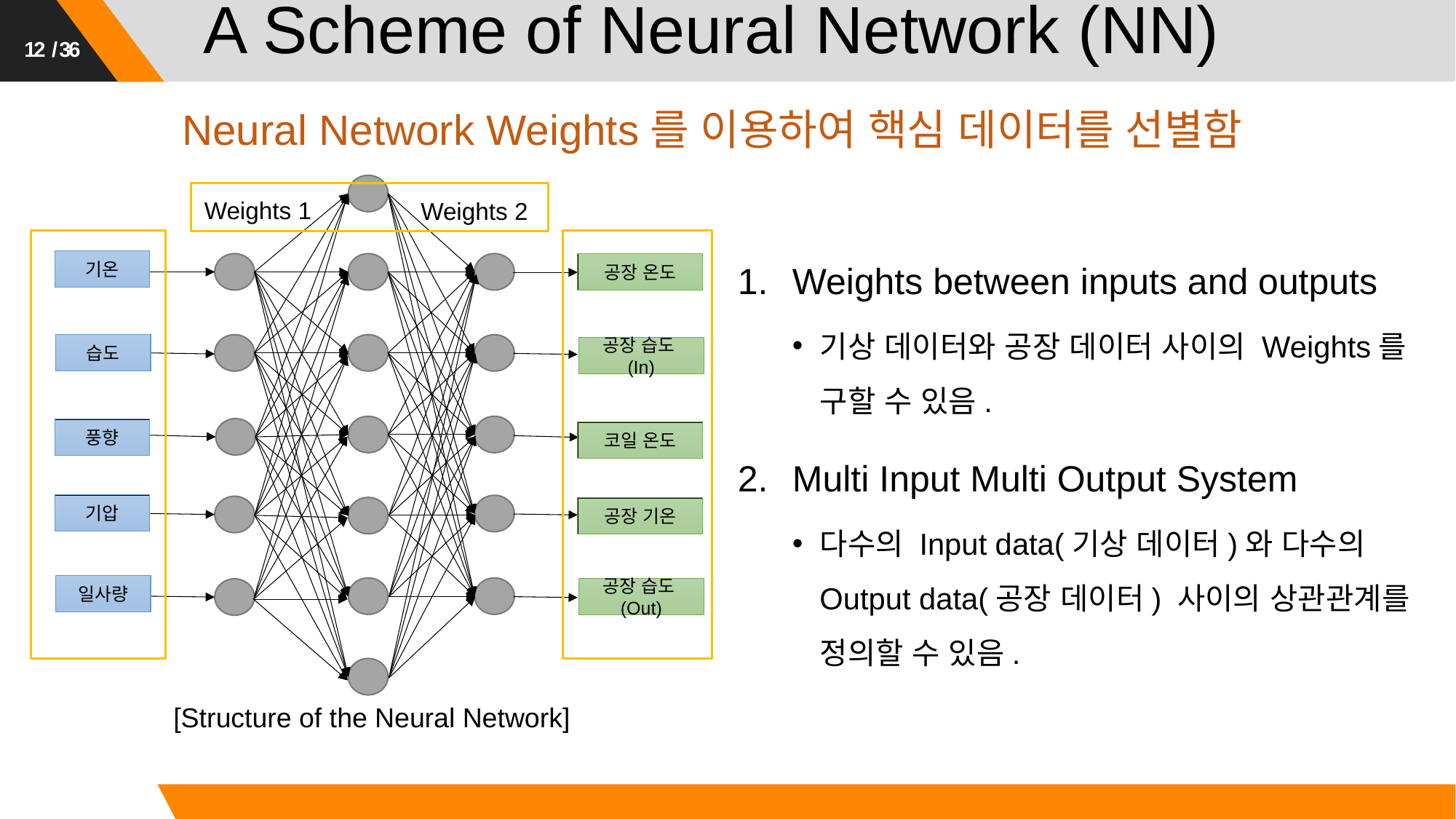

# A Scheme of Neural Network (NN)
Neural Network Weights를 이용하여 핵심 데이터를 선별함

기온

공장 온도
습도

공장 습도(In)

풍향
코일 온도
기압

공장 기온
일사량

공장 습도(Out)

Weights 1
Weights 2

Weights between inputs and outputs
기상 데이터와 공장 데이터 사이의 Weights를 구할 수 있음.
Multi Input Multi Output System
다수의 Input data(기상 데이터)와 다수의 Output data(공장 데이터) 사이의 상관관계를 정의할 수 있음.

[Structure of the Neural Network]